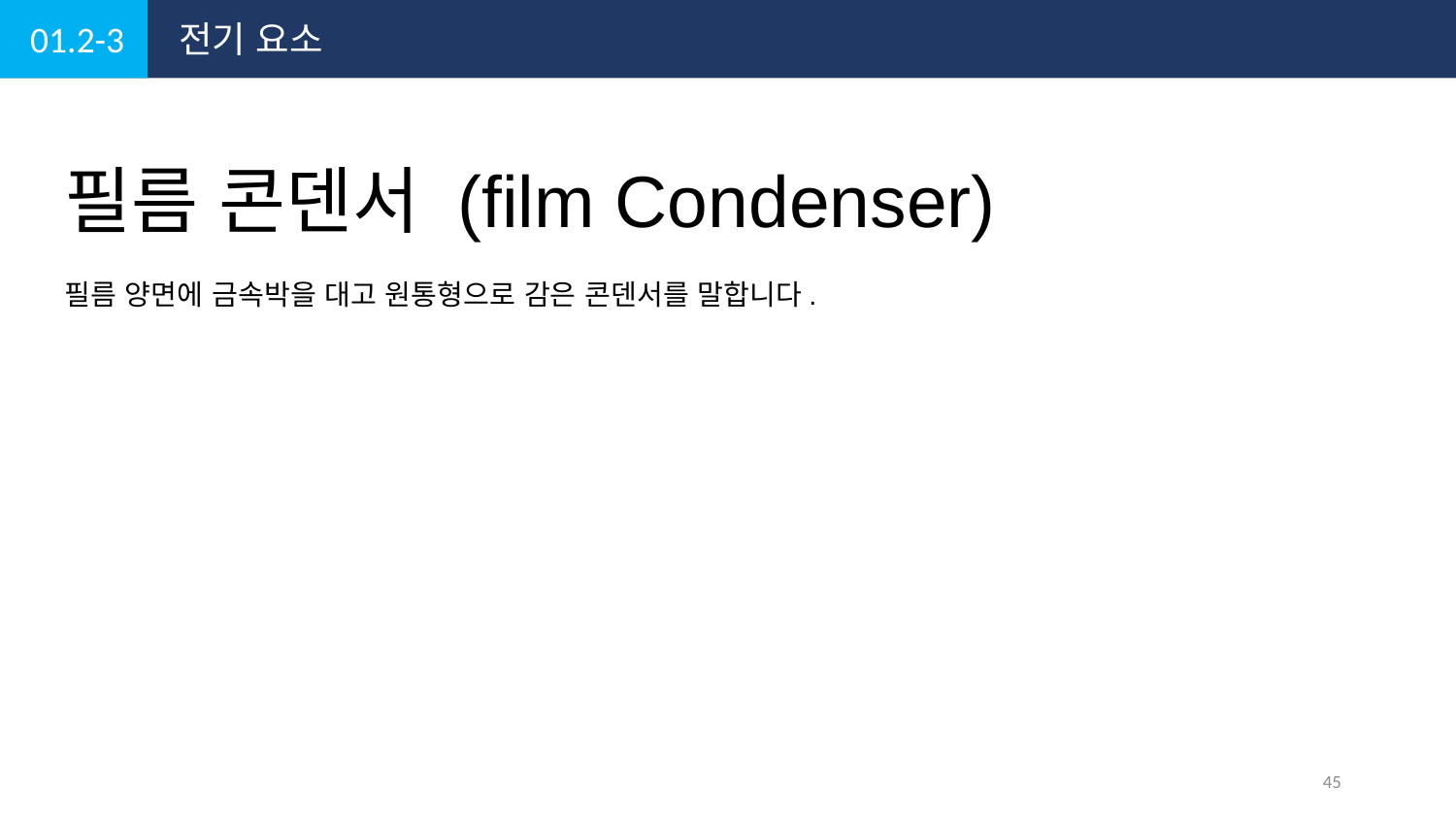

01.2-3
전기 요소
필름 콘덴서 (film Condenser)
필름 양면에 금속박을 대고 원통형으로 감은 콘덴서를 말합니다.
45